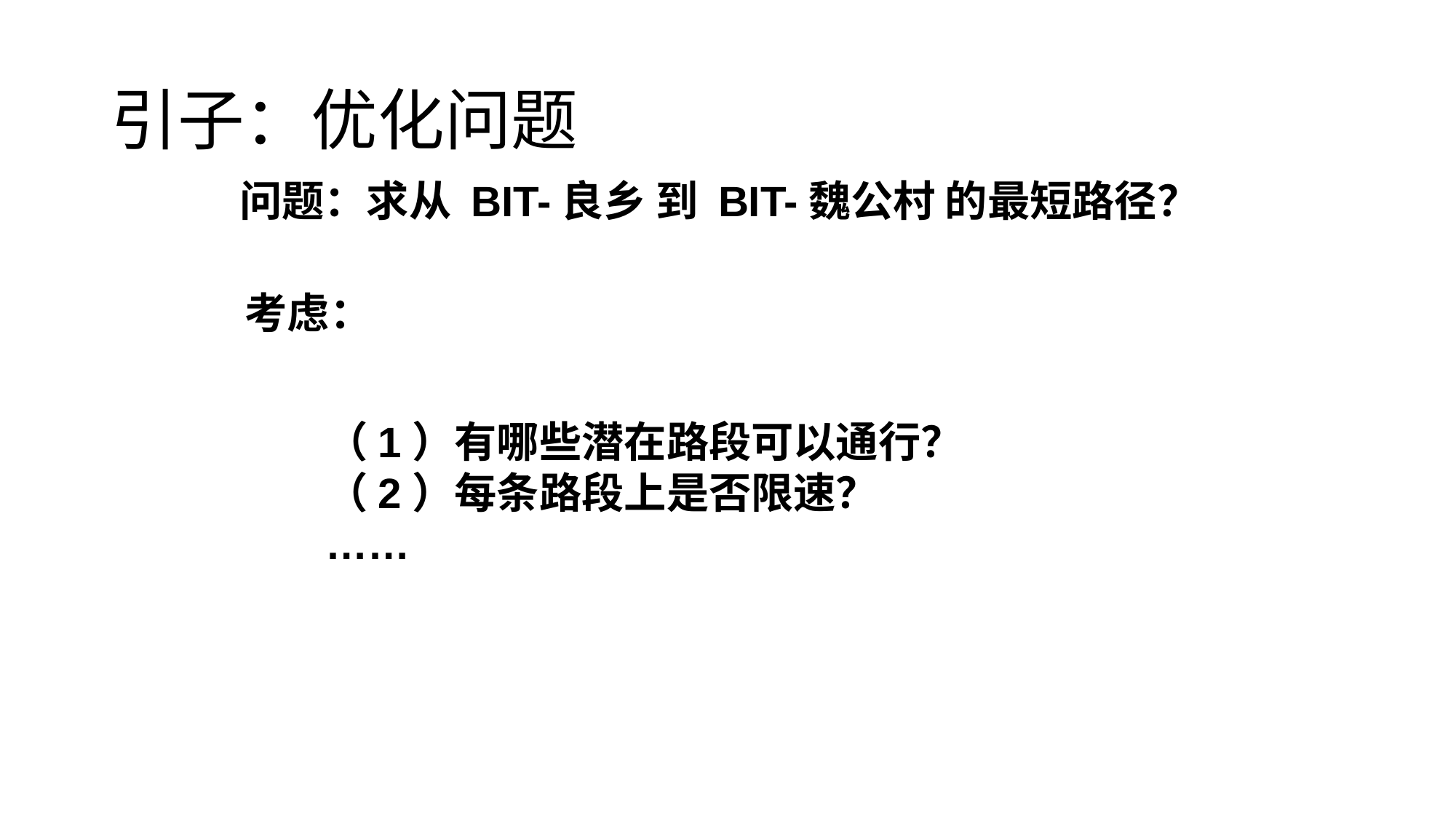

# 引子：优化问题
问题：求从 BIT-良乡 到 BIT-魏公村 的最短路径？
考虑：

（1）有哪些潜在路段可以通行？
（2）每条路段上是否限速？
……